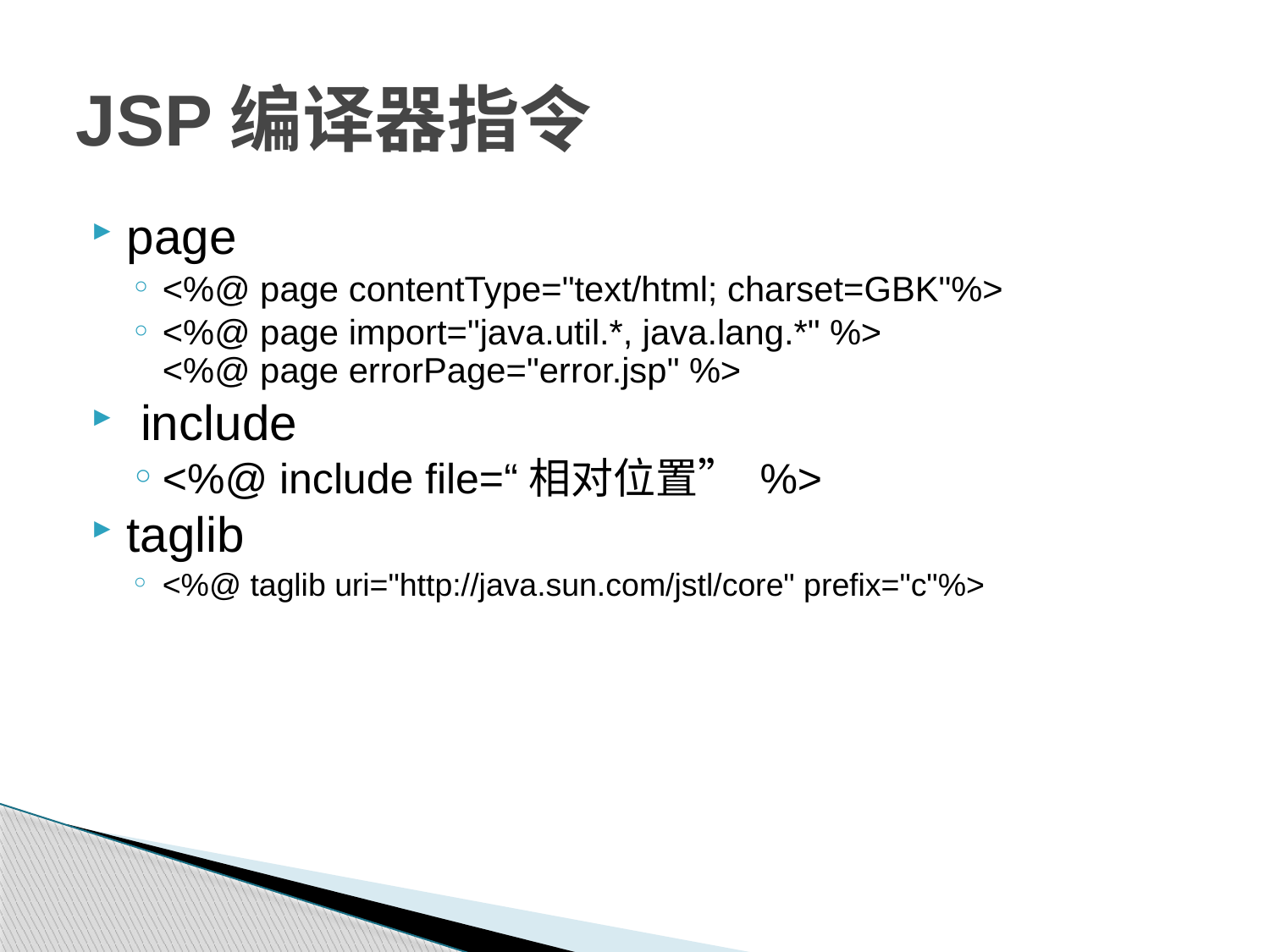

# JSP编译器指令
page
<%@ page contentType="text/html; charset=GBK"%>
<%@ page import="java.util.*, java.lang.*" %>
<%@ page errorPage="error.jsp" %>
 include
<%@ include file=“相对位置” %>
taglib
<%@ taglib uri="http://java.sun.com/jstl/core" prefix="c"%>